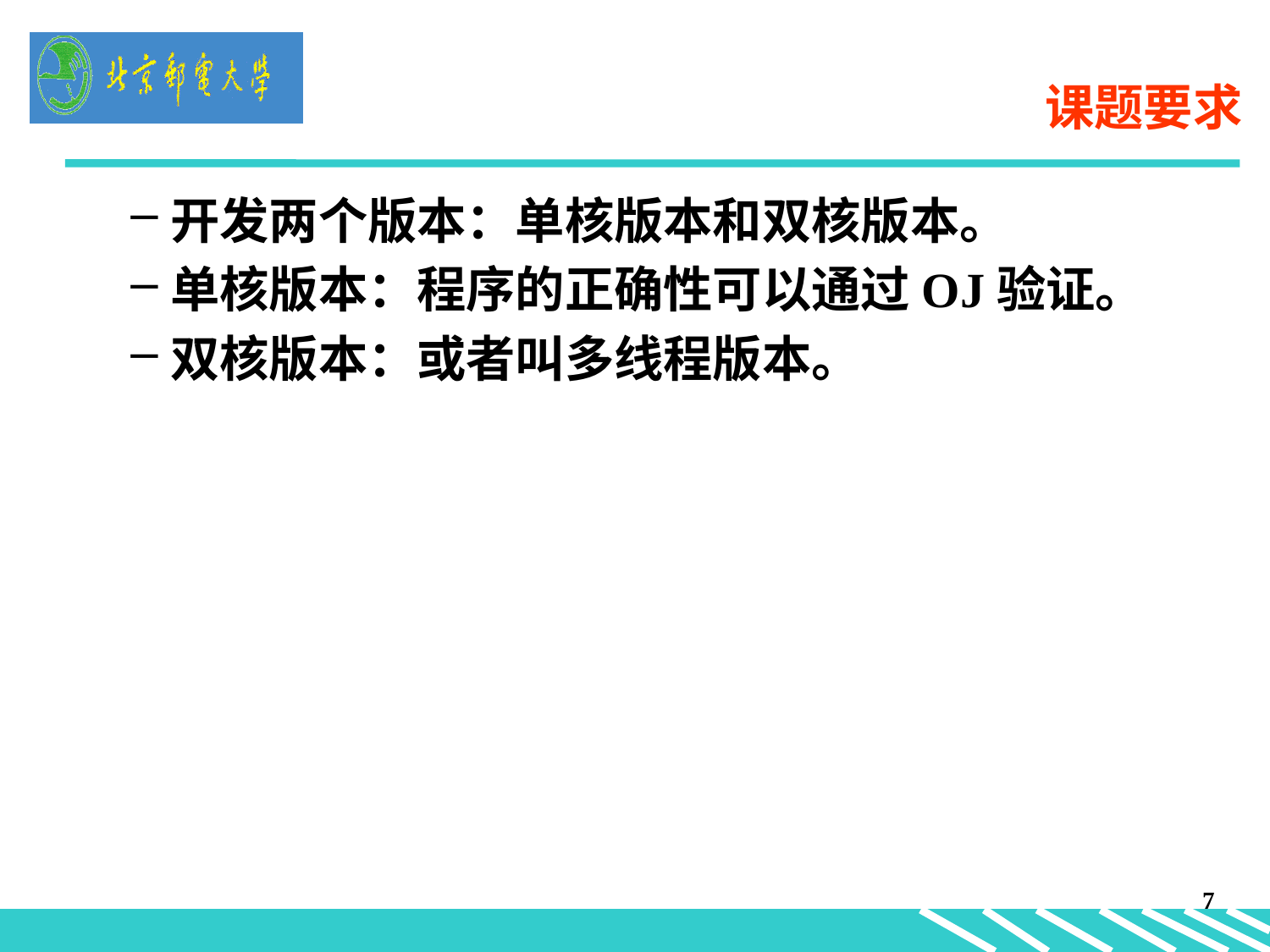

# 课题要求
开发两个版本：单核版本和双核版本。
单核版本：程序的正确性可以通过OJ验证。
双核版本：或者叫多线程版本。
7